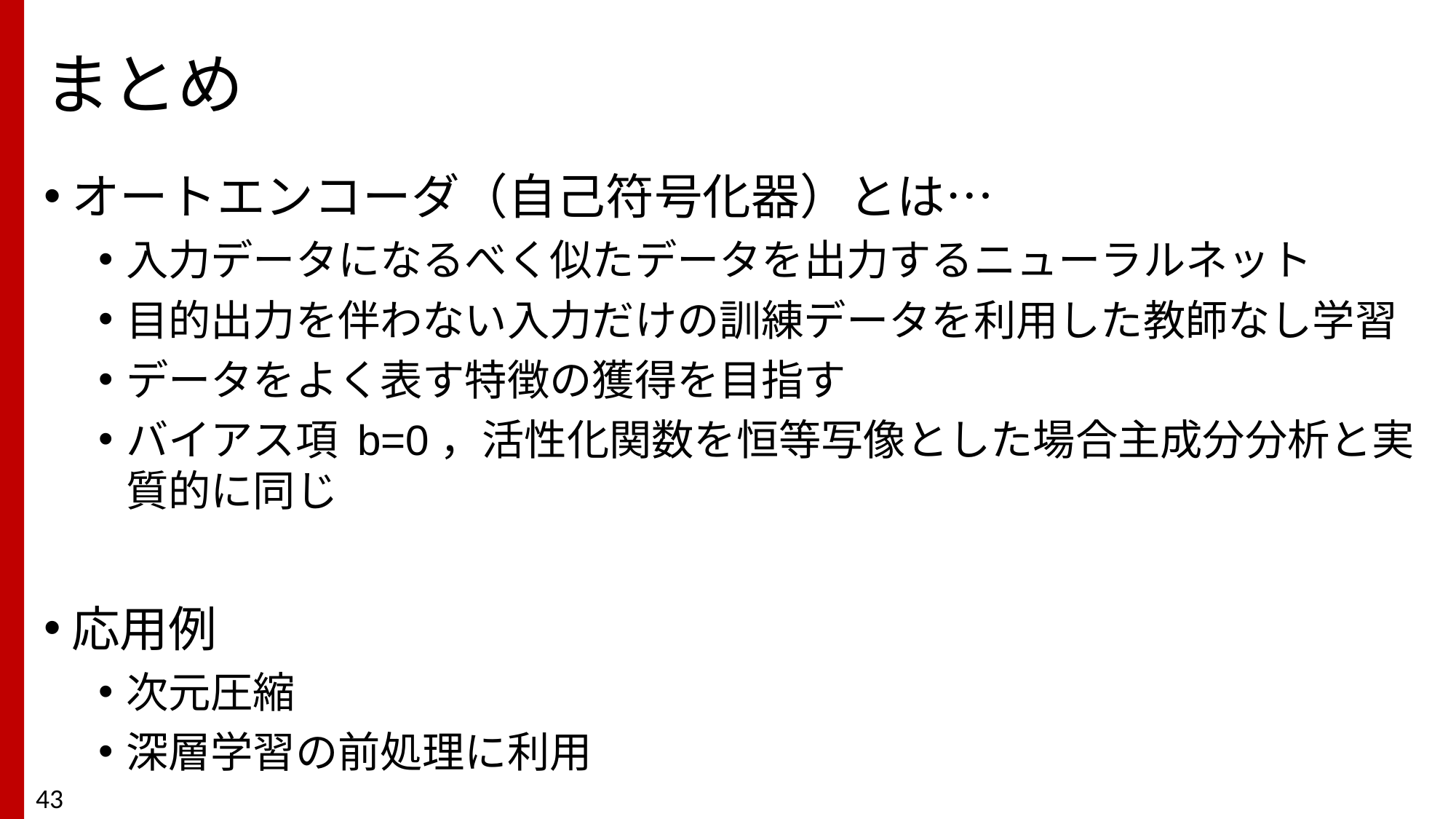

# まとめ
オートエンコーダ（自己符号化器）とは…
入力データになるべく似たデータを出力するニューラルネット
目的出力を伴わない入力だけの訓練データを利用した教師なし学習
データをよく表す特徴の獲得を目指す
バイアス項 b=0，活性化関数を恒等写像とした場合主成分分析と実質的に同じ

応用例
次元圧縮
深層学習の前処理に利用
43